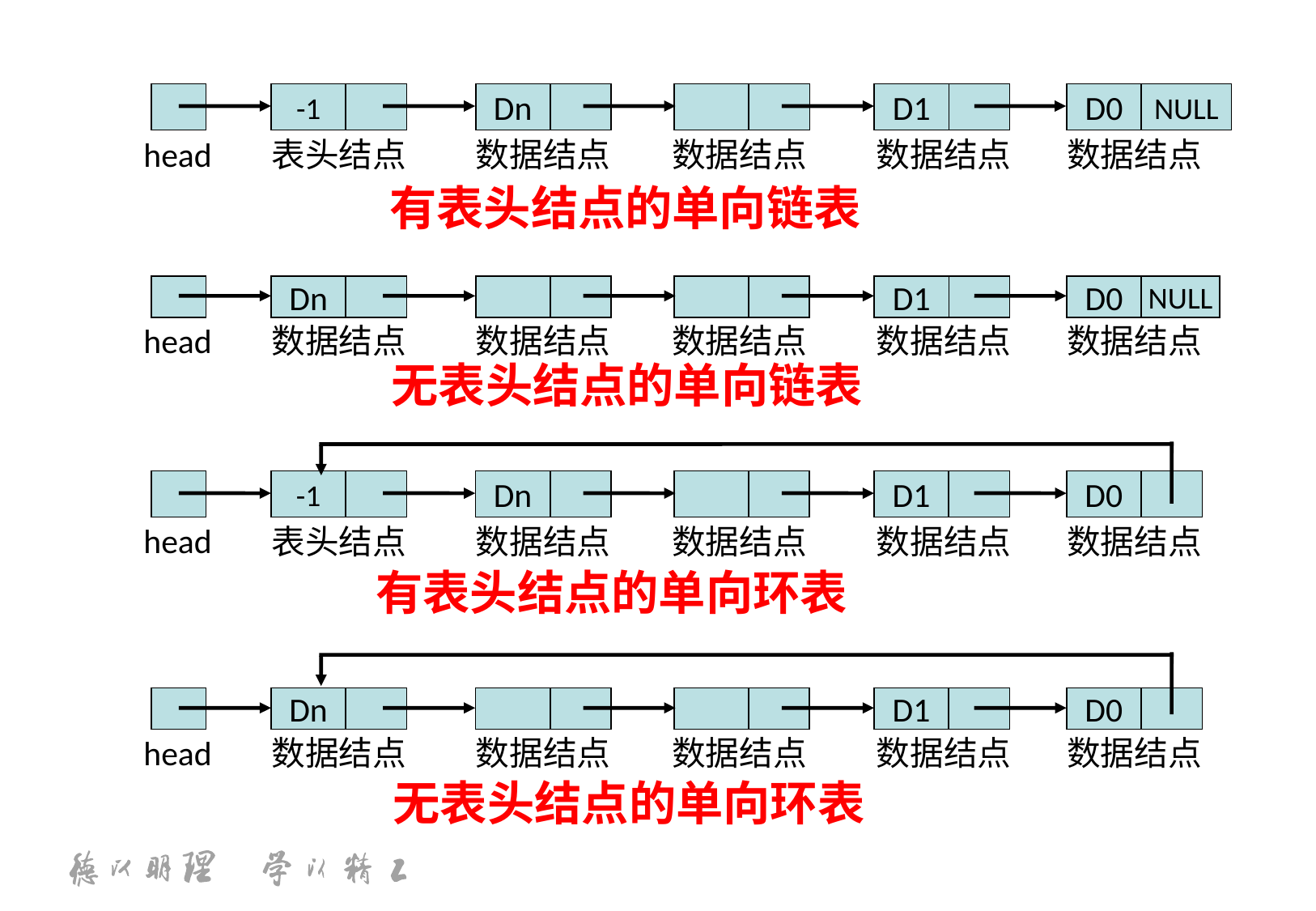

-1

Dn

D1

D0
NULL

head
表头结点
数据结点
数据结点
数据结点
数据结点
有表头结点的单向链表

Dn

D1

D0
NULL

head
数据结点
数据结点
数据结点
数据结点
数据结点
无表头结点的单向链表

-1

Dn

D1

D0

head
表头结点
数据结点
数据结点
数据结点
数据结点
有表头结点的单向环表

Dn

D1

D0

head
数据结点
数据结点
数据结点
数据结点
数据结点
无表头结点的单向环表
98